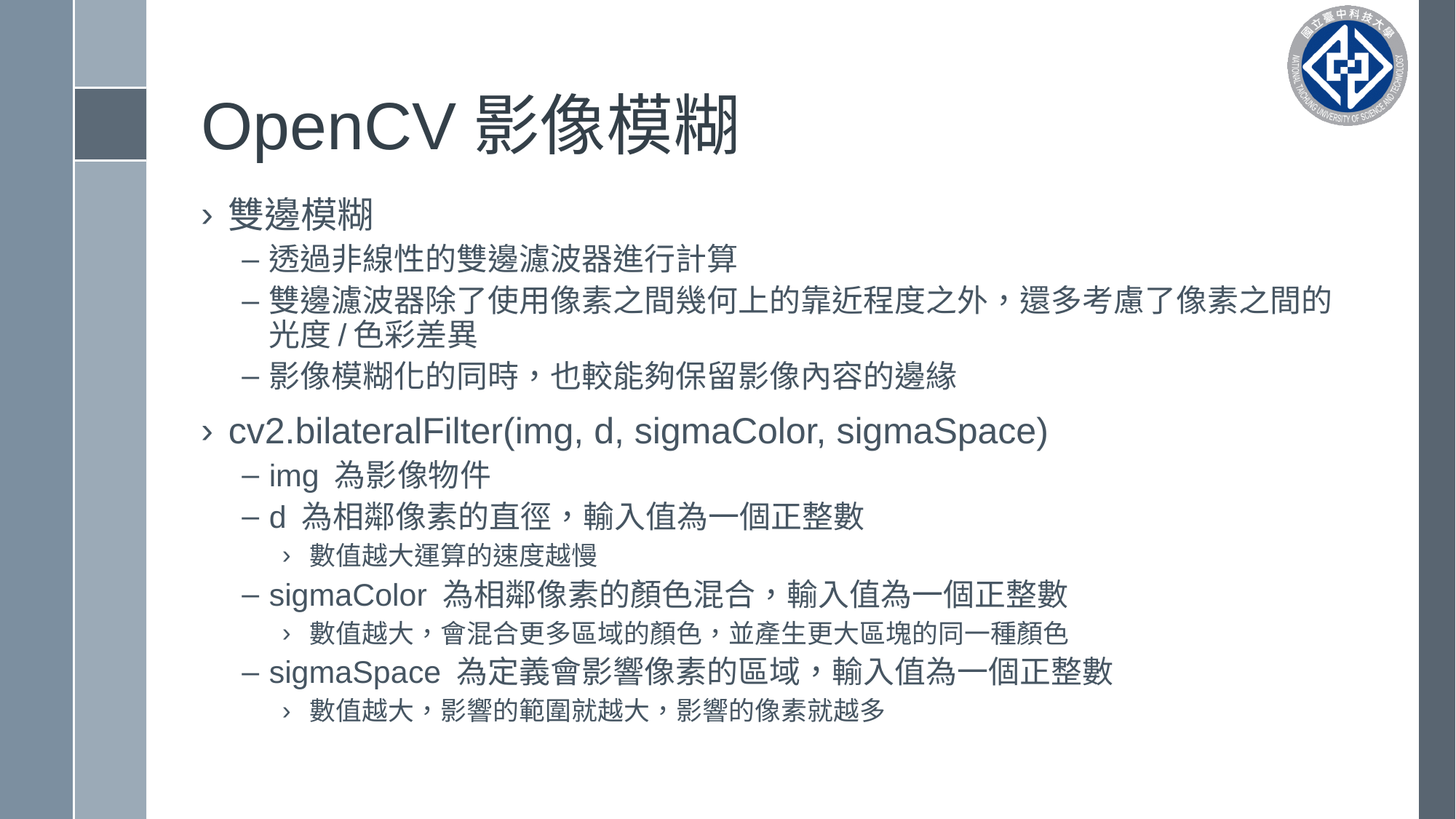

# OpenCV影像模糊
雙邊模糊
透過非線性的雙邊濾波器進行計算
雙邊濾波器除了使用像素之間幾何上的靠近程度之外，還多考慮了像素之間的光度/色彩差異
影像模糊化的同時，也較能夠保留影像內容的邊緣
cv2.bilateralFilter(img, d, sigmaColor, sigmaSpace)
img 為影像物件
d 為相鄰像素的直徑，輸入值為一個正整數
數值越大運算的速度越慢
sigmaColor 為相鄰像素的顏色混合，輸入值為一個正整數
數值越大，會混合更多區域的顏色，並產生更大區塊的同一種顏色
sigmaSpace 為定義會影響像素的區域，輸入值為一個正整數
數值越大，影響的範圍就越大，影響的像素就越多